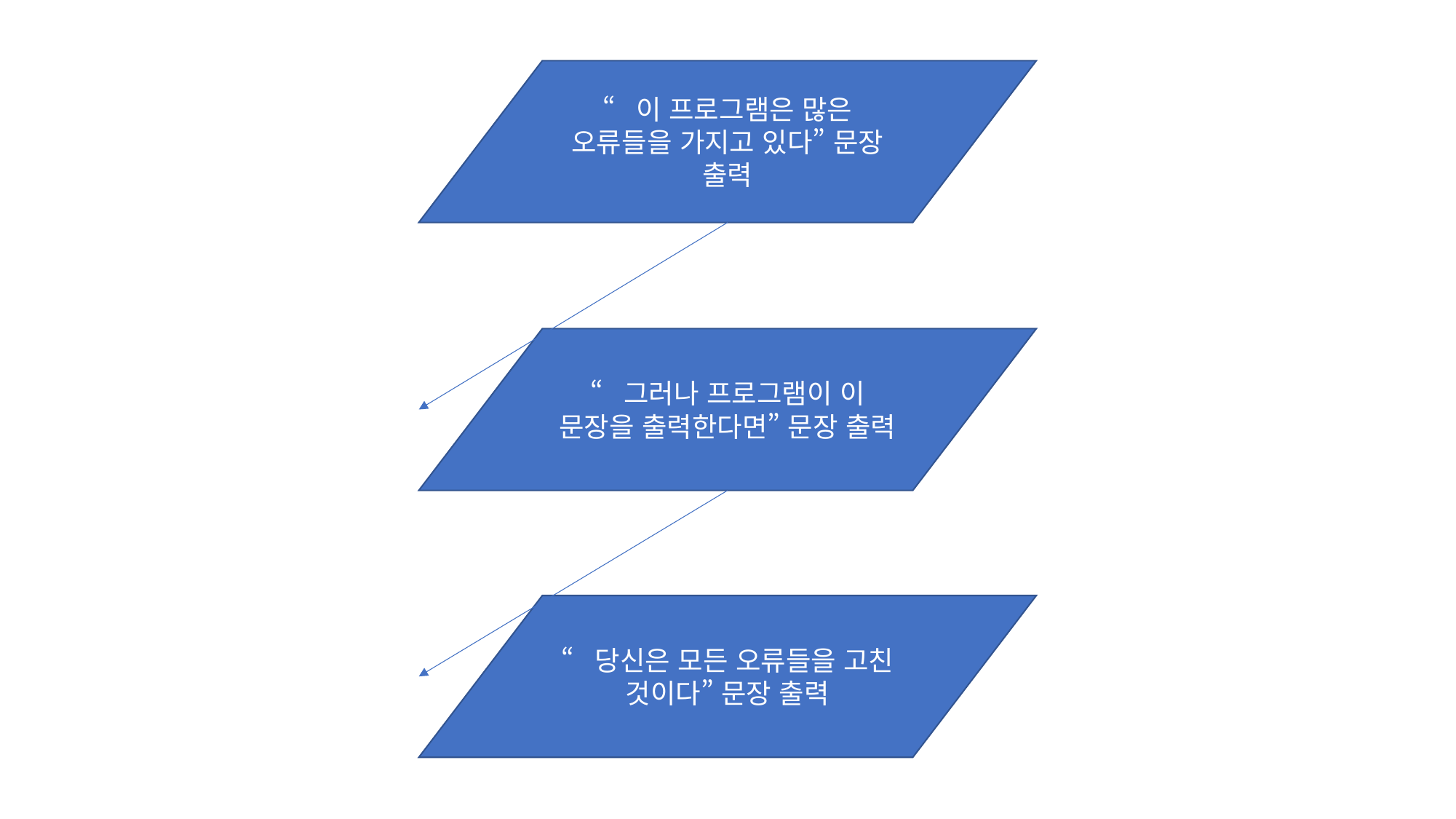

“이 프로그램은 많은 오류들을 가지고 있다” 문장 출력
“그러나 프로그램이 이 문장을 출력한다면” 문장 출력
“당신은 모든 오류들을 고친 것이다” 문장 출력